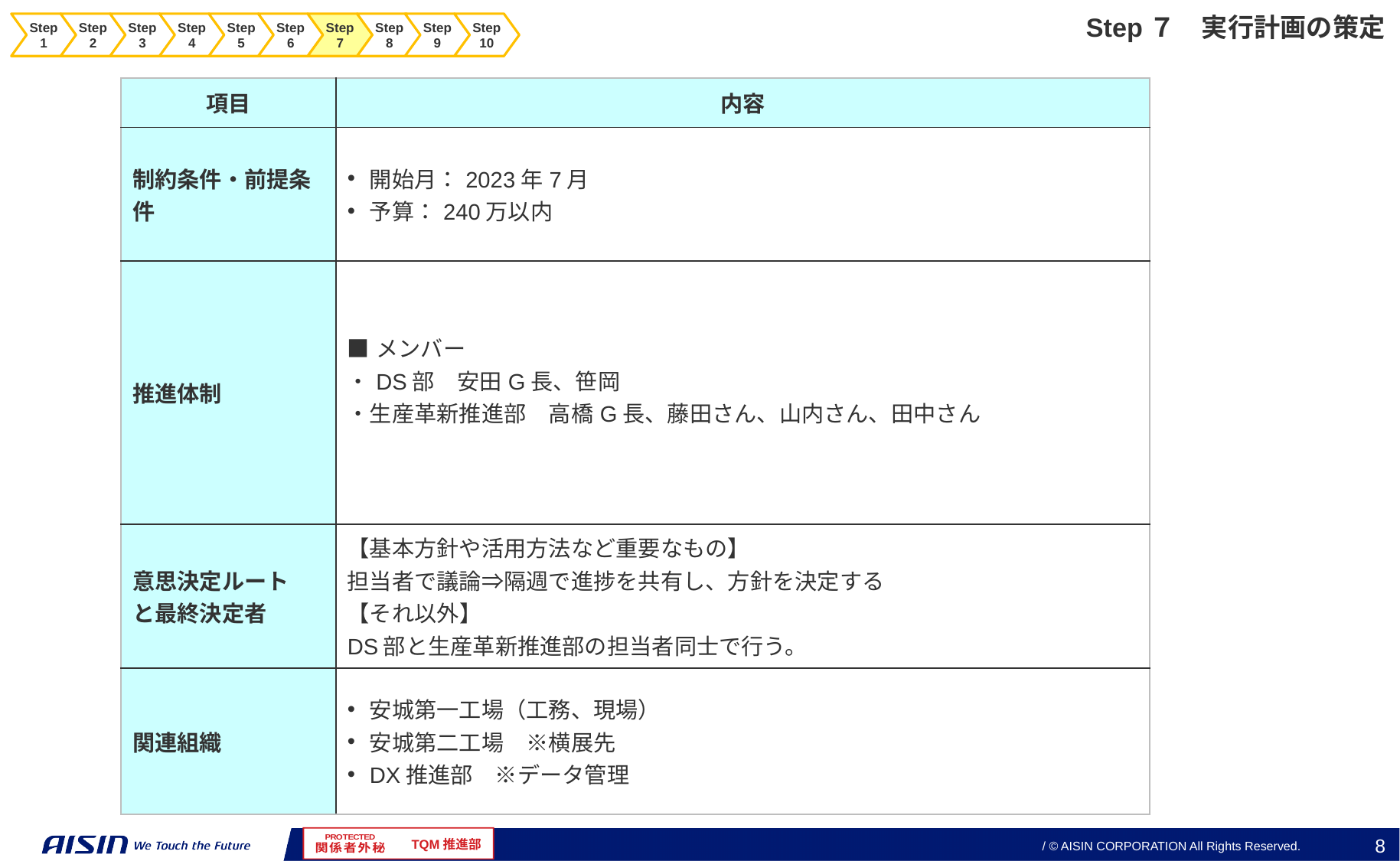

Step７　実行計画の策定
Step1
Step2
Step3
Step4
Step5
Step6
Step7
Step8
Step9
Step10
| 項目 | 内容 |
| --- | --- |
| 制約条件・前提条件 | 開始月：2023年7月 予算：240万以内 |
| 推進体制 | ■メンバー ・DS部　安田G長、笹岡 ・生産革新推進部　高橋G長、藤田さん、山内さん、田中さん |
| 意思決定ルート と最終決定者 | 【基本方針や活用方法など重要なもの】 担当者で議論⇒隔週で進捗を共有し、方針を決定する 【それ以外】 DS部と生産革新推進部の担当者同士で行う。 |
| 関連組織 | 安城第一工場（工務、現場） 安城第二工場　※横展先 DX推進部　※データ管理 |